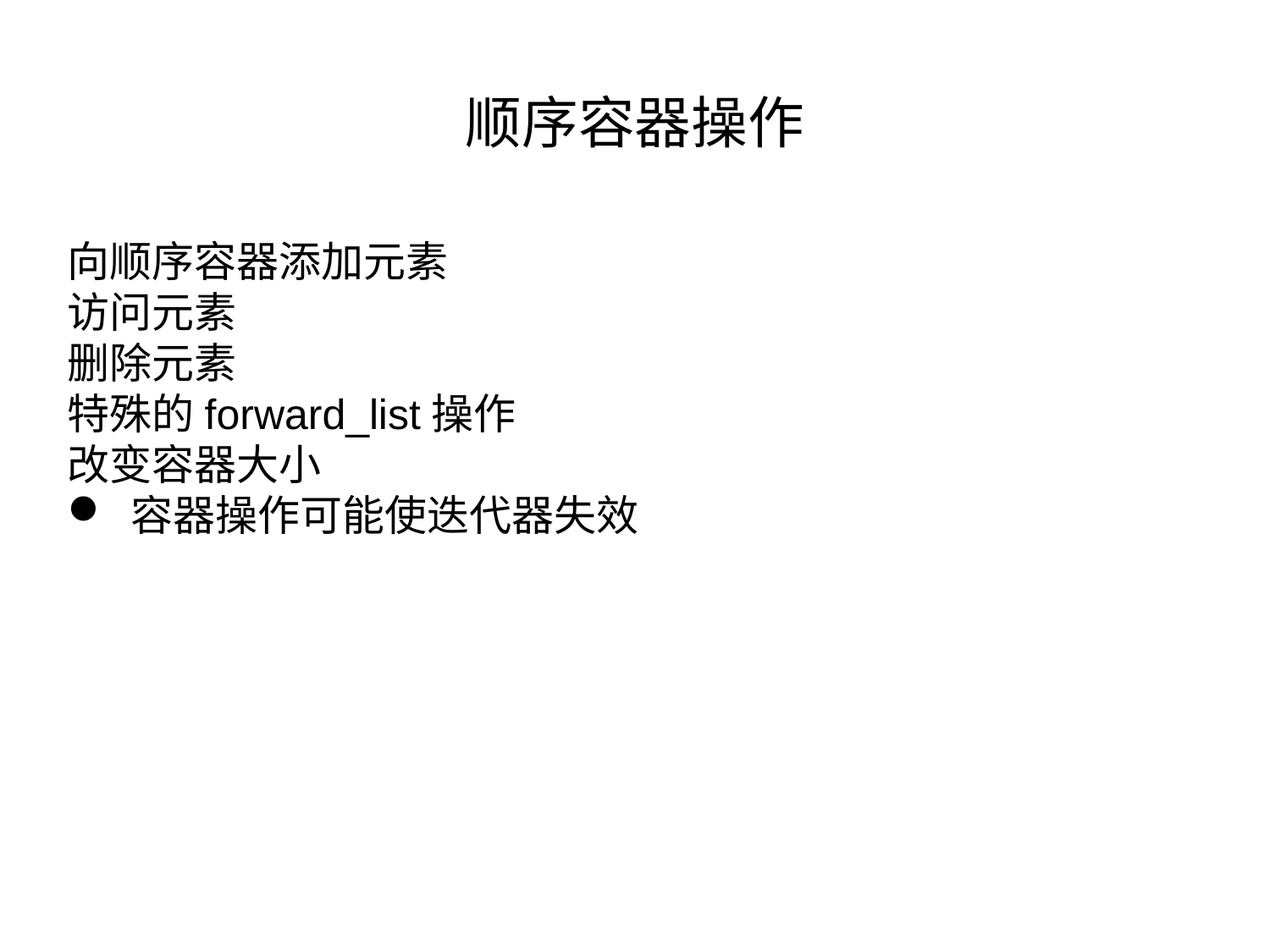

顺序容器操作
向顺序容器添加元素
访问元素
删除元素
特殊的forward_list操作
改变容器大小
容器操作可能使迭代器失效